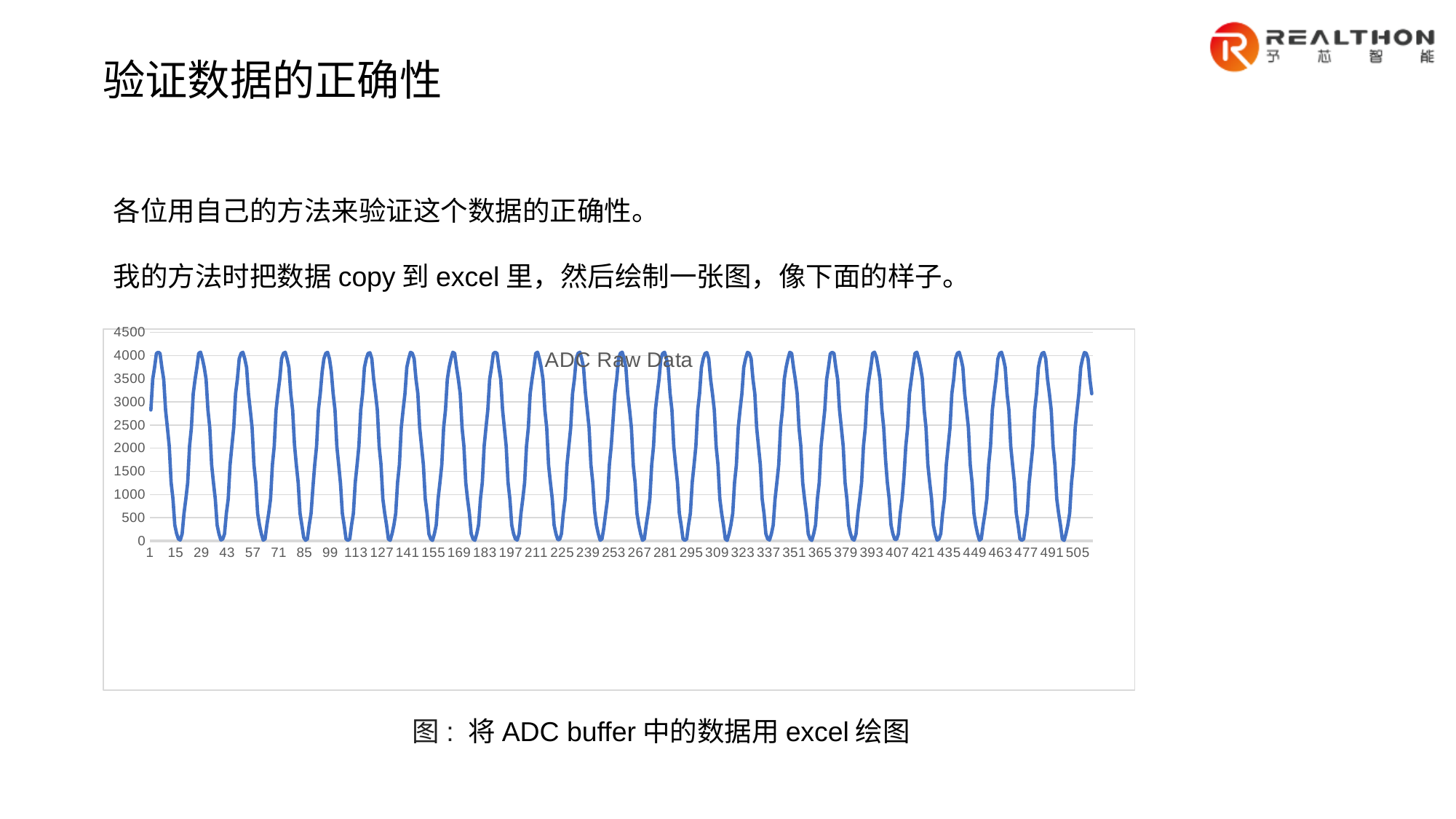

验证数据的正确性
各位用自己的方法来验证这个数据的正确性。
我的方法时把数据copy到excel里，然后绘制一张图，像下面的样子。

### Chart: ADC Raw Data

| Category |  |
|---|---|
图: 将ADC buffer中的数据用excel绘图